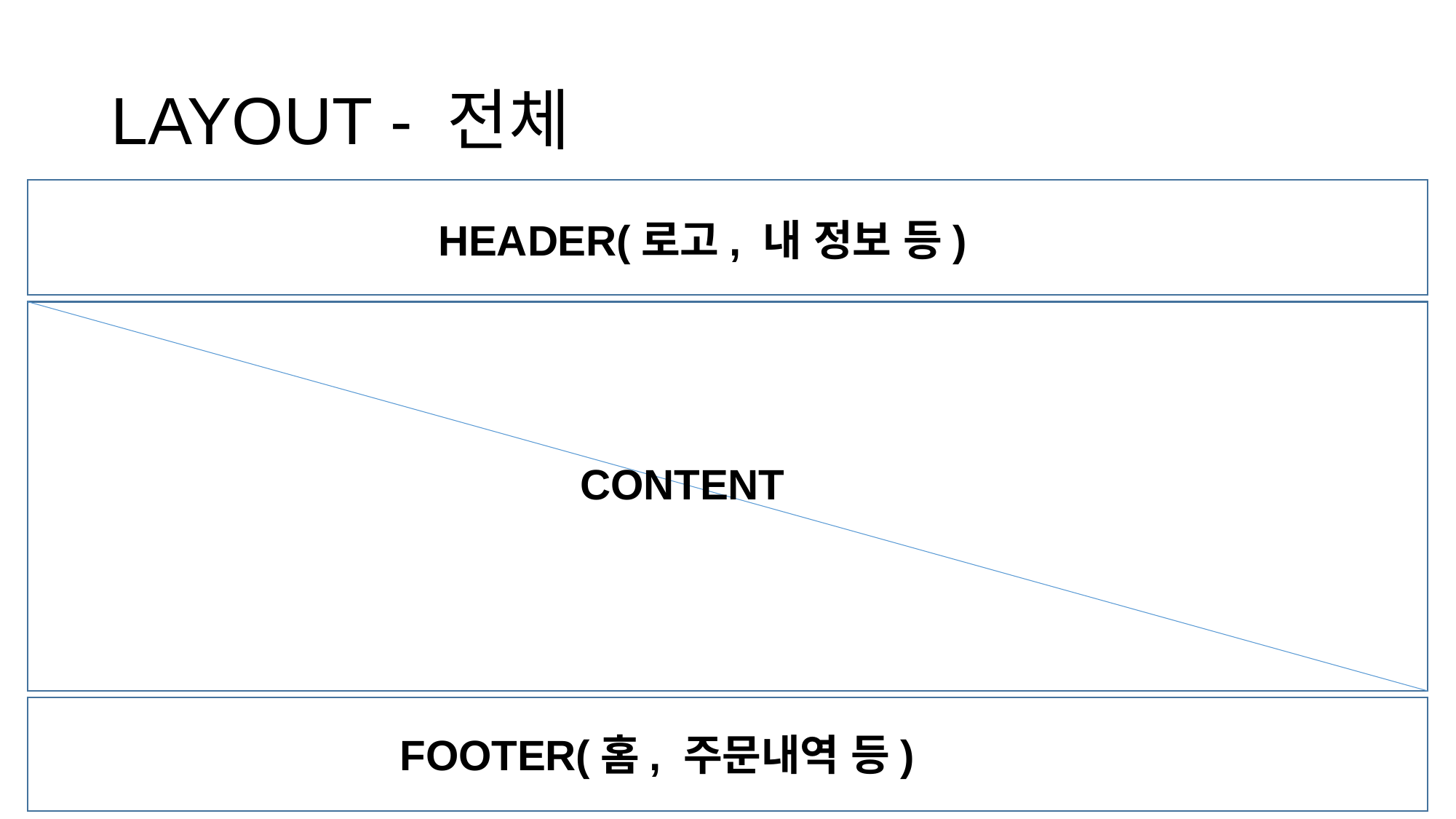

# LAYOUT - 전체

HEADER(로고, 내 정보 등)

CONTENT

FOOTER(홈, 주문내역 등)